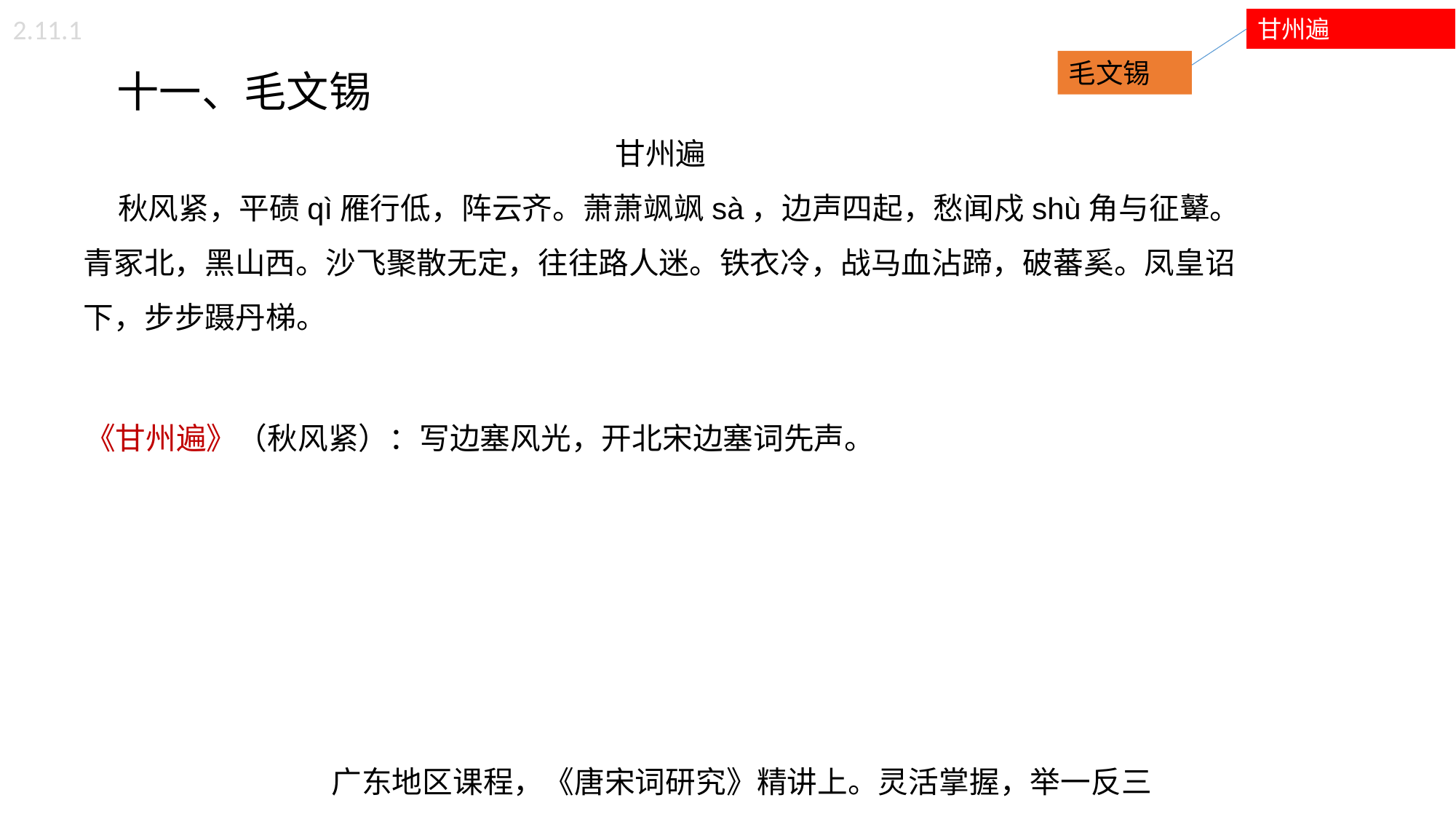

2.11.1
甘州遍
   十一、毛文锡
甘州遍
    秋风紧，平碛qì雁行低，阵云齐。萧萧飒飒sà，边声四起，愁闻戍shù角与征鼙。  青冢北，黑山西。沙飞聚散无定，往往路人迷。铁衣冷，战马血沾蹄，破蕃奚。凤皇诏下，步步蹑丹梯。

《甘州遍》（秋风紧）：写边塞风光，开北宋边塞词先声。
毛文锡
广东地区课程，《唐宋词研究》精讲上。灵活掌握，举一反三